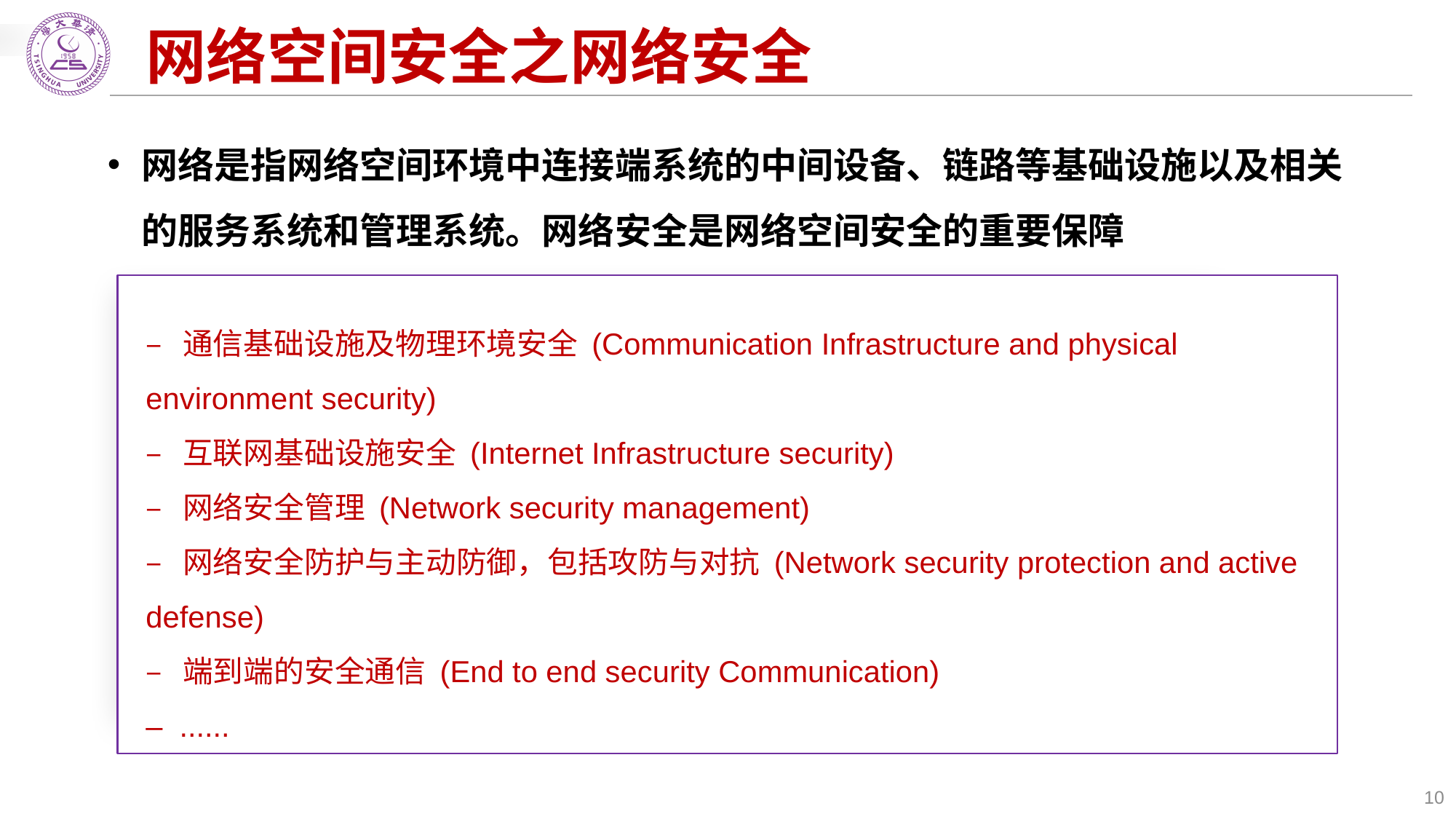

# 网络空间安全之网络安全
网络是指网络空间环境中连接端系统的中间设备、链路等基础设施以及相关的服务系统和管理系统。网络安全是网络空间安全的重要保障

–  通信基础设施及物理环境安全 (Communication Infrastructure and physical environment security)
–  互联网基础设施安全 (Internet Infrastructure security)
–  网络安全管理 (Network security management)
–  网络安全防护与主动防御，包括攻防与对抗 (Network security protection and active defense)
–  端到端的安全通信 (End to end security Communication)
–  ......
10